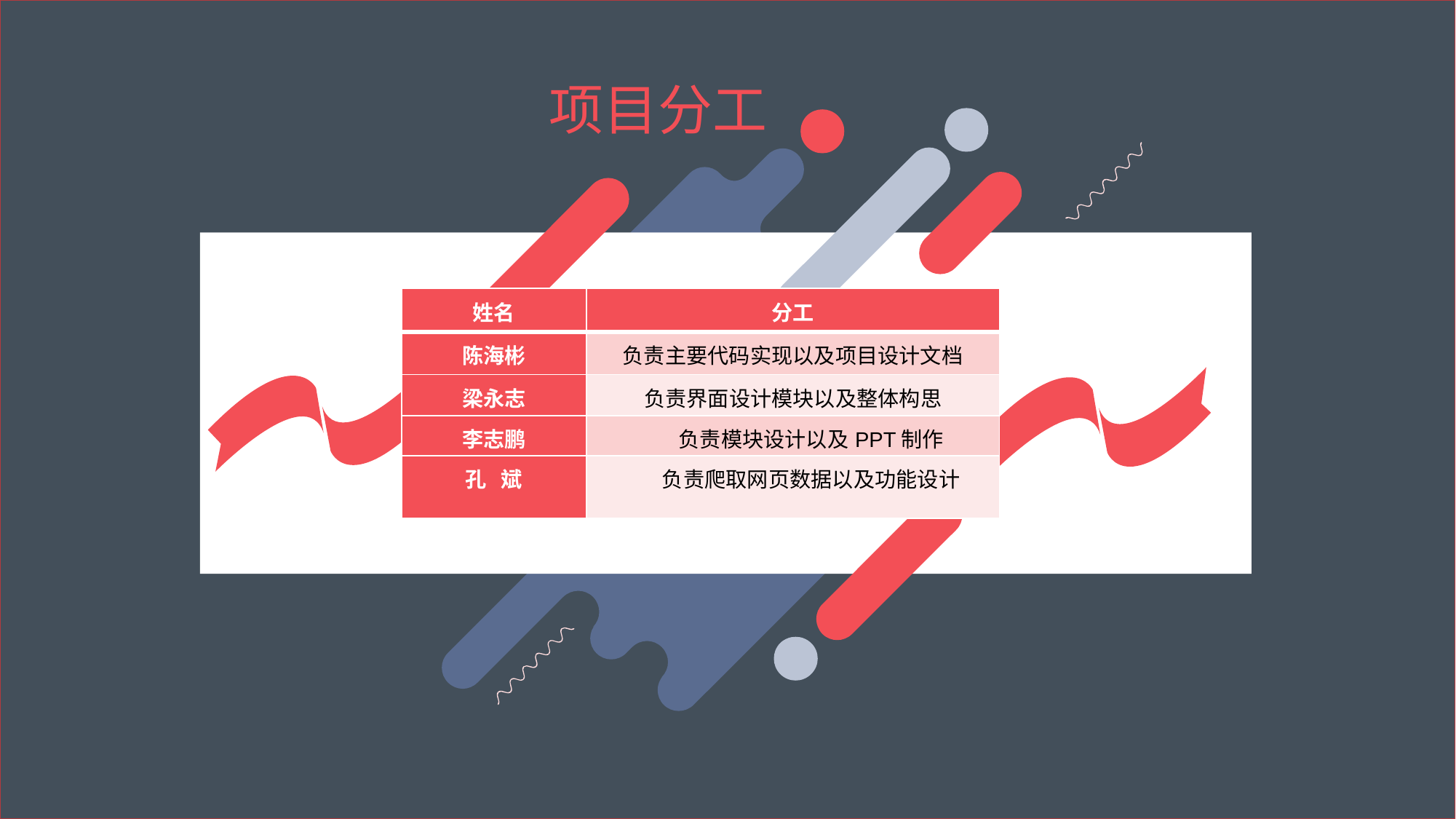

# 项目分工
| 姓名 | 分工 |
| --- | --- |
| 陈海彬 | 负责主要代码实现以及项目设计文档 |
| 梁永志 | 负责界面设计模块以及整体构思 |
| 李志鹏 | 负责模块设计以及PPT制作 |
| 孔  斌 | 负责爬取网页数据以及功能设计 |